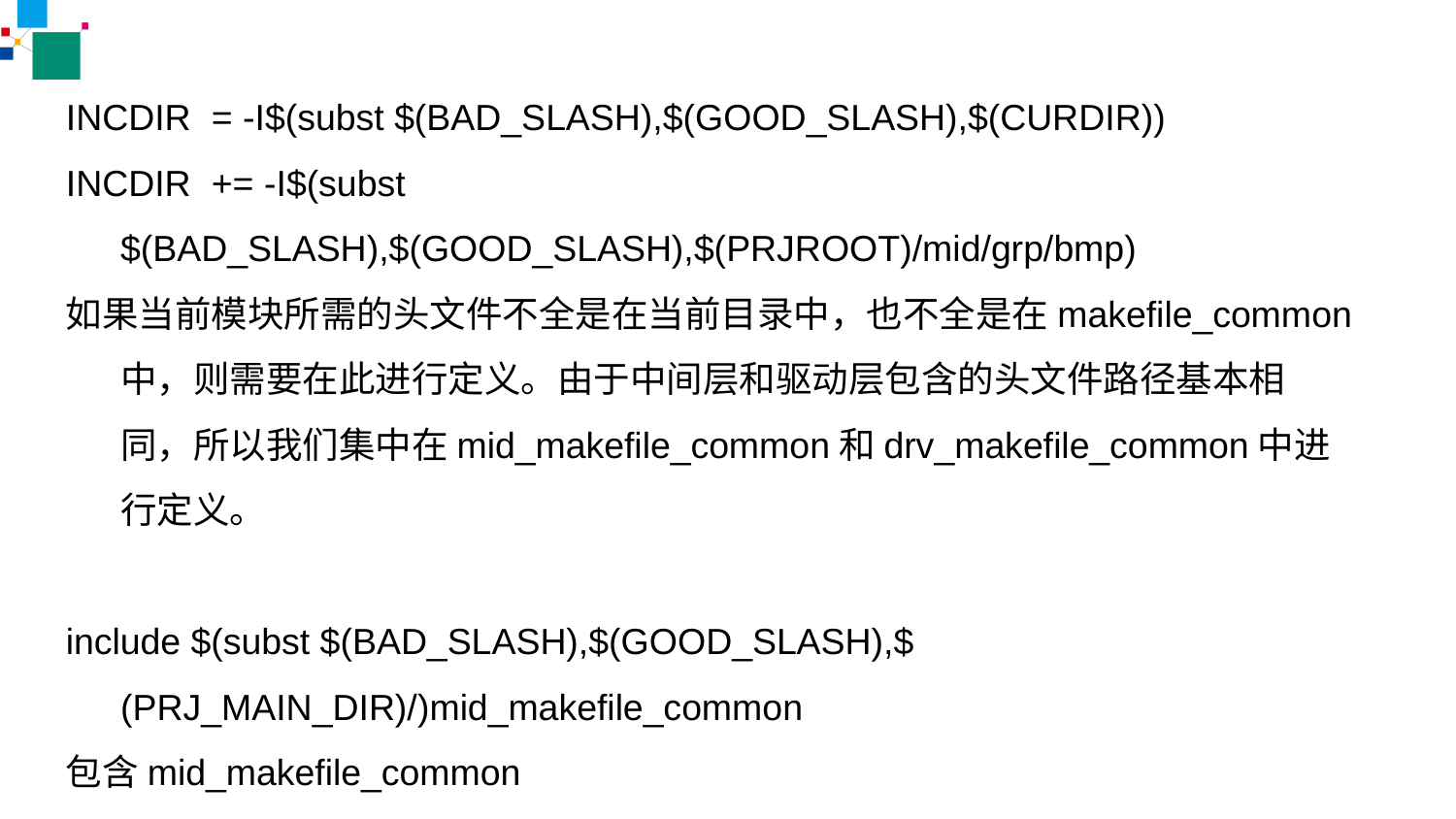

INCDIR  = -I$(subst $(BAD_SLASH),$(GOOD_SLASH),$(CURDIR))
INCDIR  += -I$(subst $(BAD_SLASH),$(GOOD_SLASH),$(PRJROOT)/mid/grp/bmp)
如果当前模块所需的头文件不全是在当前目录中，也不全是在makefile_common中，则需要在此进行定义。由于中间层和驱动层包含的头文件路径基本相同，所以我们集中在mid_makefile_common和drv_makefile_common中进行定义。

include $(subst $(BAD_SLASH),$(GOOD_SLASH),$(PRJ_MAIN_DIR)/)mid_makefile_common
包含mid_makefile_common
（单位名称）